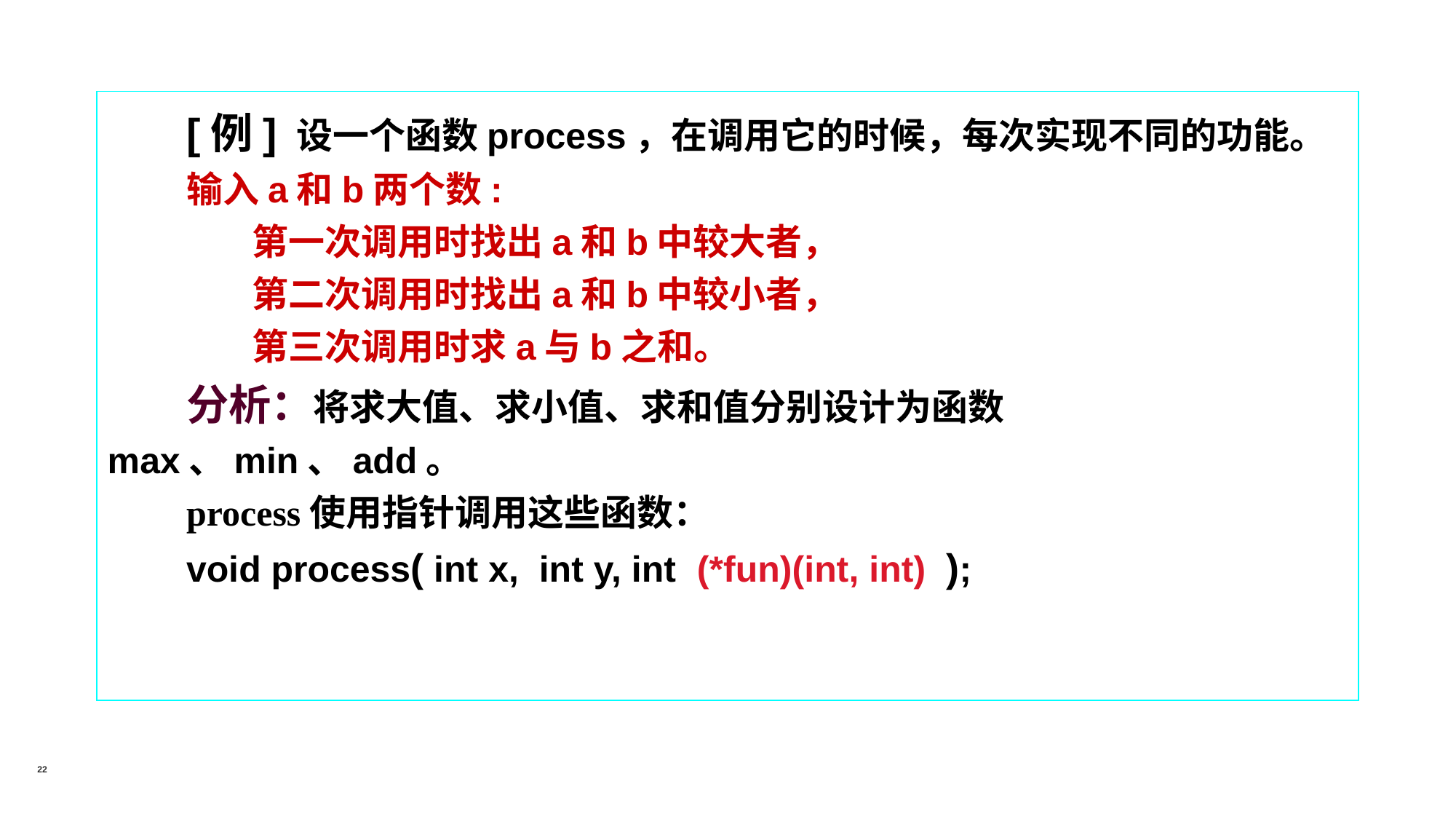

[例] 设一个函数process，在调用它的时候，每次实现不同的功能。
输入a和b两个数:
       第一次调用时找出a和b中较大者，
       第二次调用时找出a和b中较小者，
       第三次调用时求a与b之和。
分析：将求大值、求小值、求和值分别设计为函数max、min、add。
process使用指针调用这些函数：
void process( int x,  int y, int  (*fun)(int, int)  );

22